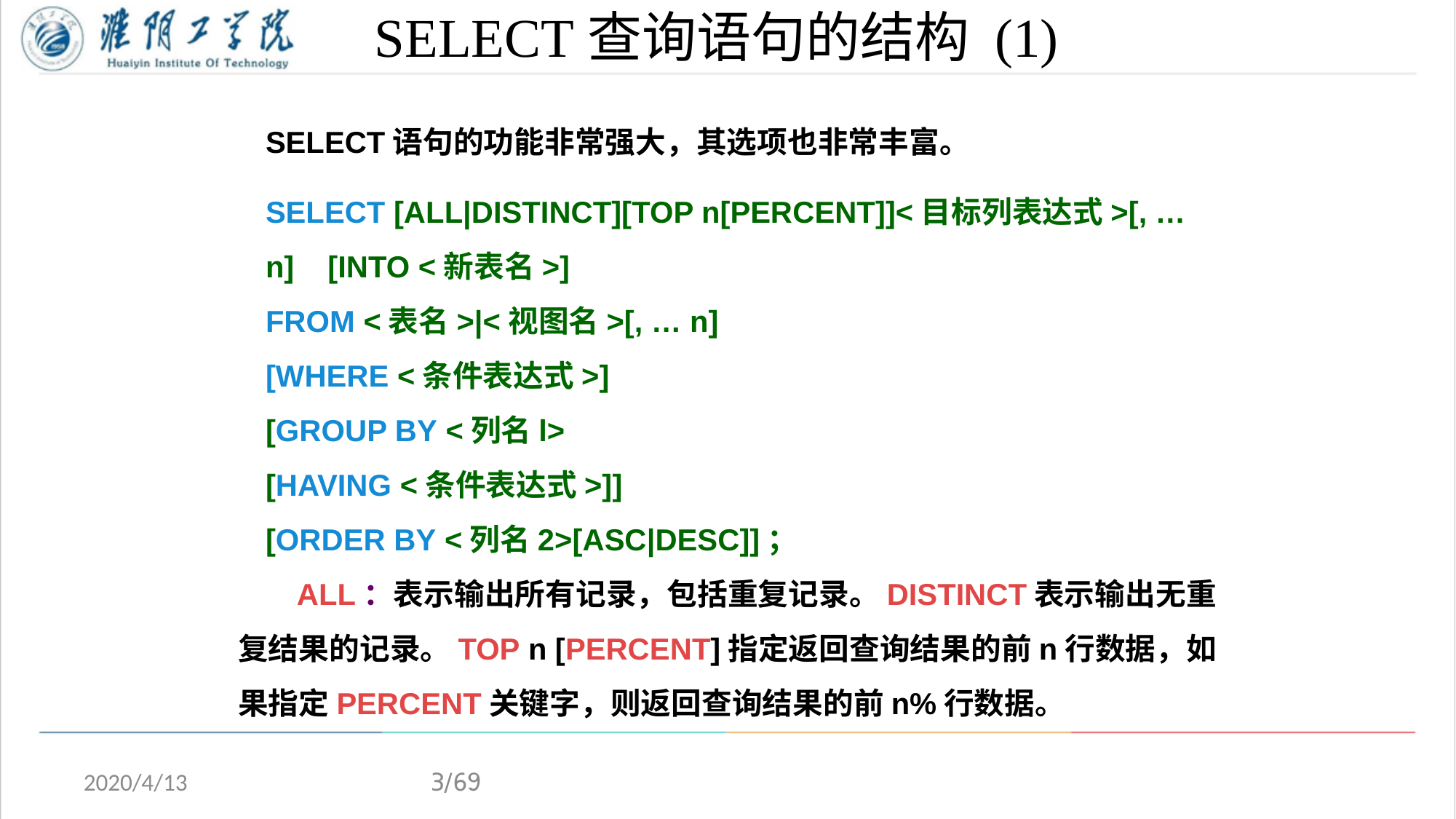

# SELECT查询语句的结构 (1)
SELECT语句的功能非常强大，其选项也非常丰富。
SELECT [ALL|DISTINCT][TOP n[PERCENT]]<目标列表达式>[, … n]    [INTO <新表名>]
FROM <表名>|<视图名>[, … n]
[WHERE <条件表达式>]
[GROUP BY <列名l>
[HAVING <条件表达式>]]
[ORDER BY <列名2>[ASC|DESC]]；

       ALL：表示输出所有记录，包括重复记录。DISTINCT表示输出无重
复结果的记录。TOP n [PERCENT]指定返回查询结果的前n行数据，如
果指定PERCENT关键字，则返回查询结果的前n%行数据。
3/69
2020/4/13